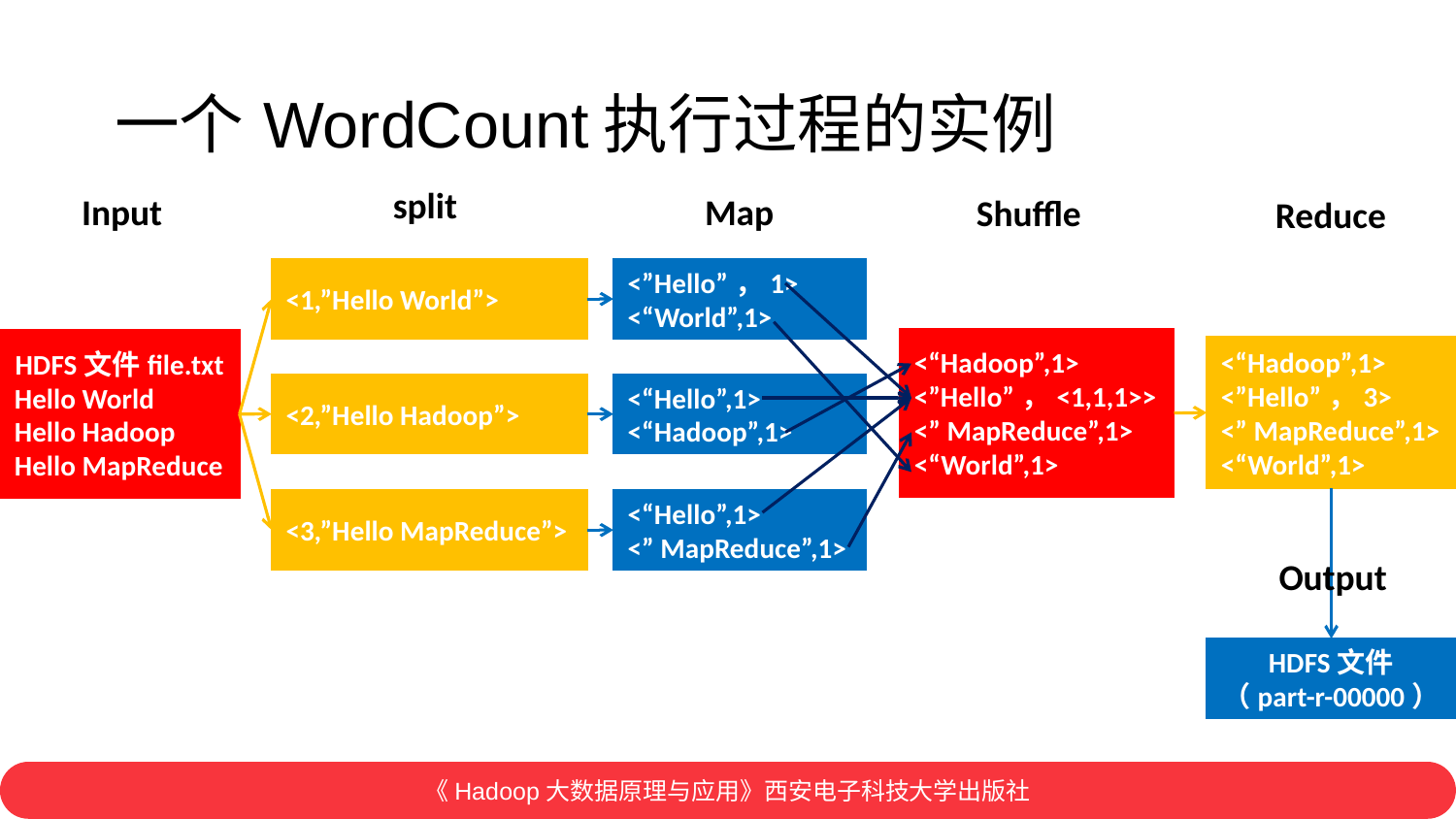

# 一个WordCount执行过程的实例
split
Input
Map
Shuffle
Reduce
<1,”Hello World”>
<”Hello”，1>
<“World”,1>
<“Hadoop”,1>
<”Hello”，<1,1,1>>
<” MapReduce”,1>
<“World”,1>
HDFS文件file.txt
Hello World
Hello Hadoop
Hello MapReduce
<“Hadoop”,1>
<”Hello”，3>
<” MapReduce”,1>
<“World”,1>
<2,”Hello Hadoop”>
<“Hello”,1>
<“Hadoop”,1>
<3,”Hello MapReduce”>
<“Hello”,1>
<” MapReduce”,1>
Output
HDFS文件
（part-r-00000）